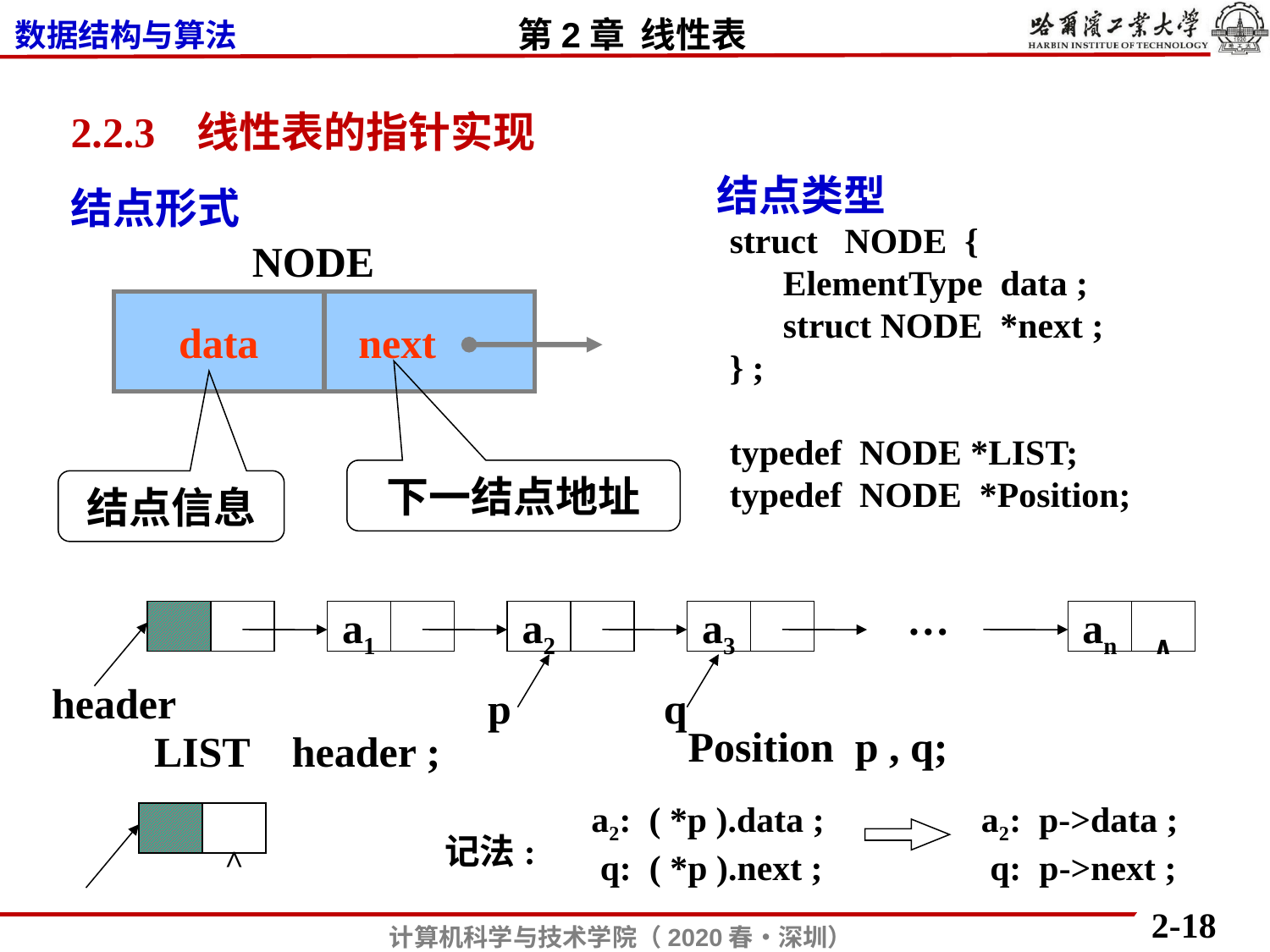

2.2.3   线性表的指针实现
结点类型
struct   NODE  {
      ElementType  data ;
      struct NODE  *next ;
} ;

typedef  NODE *LIST;
typedef  NODE  *Position;
结点形式
NODE
data
  next

下一结点地址
结点信息
…

a1

a2

a3

an
∧

header
p
q
Position  p , q;
LIST    header ;
a2:  ( *p ).data ;
 q:  ( *p ).next ;
 a2:  p->data ;
  q:  p->next ;

记法:

^